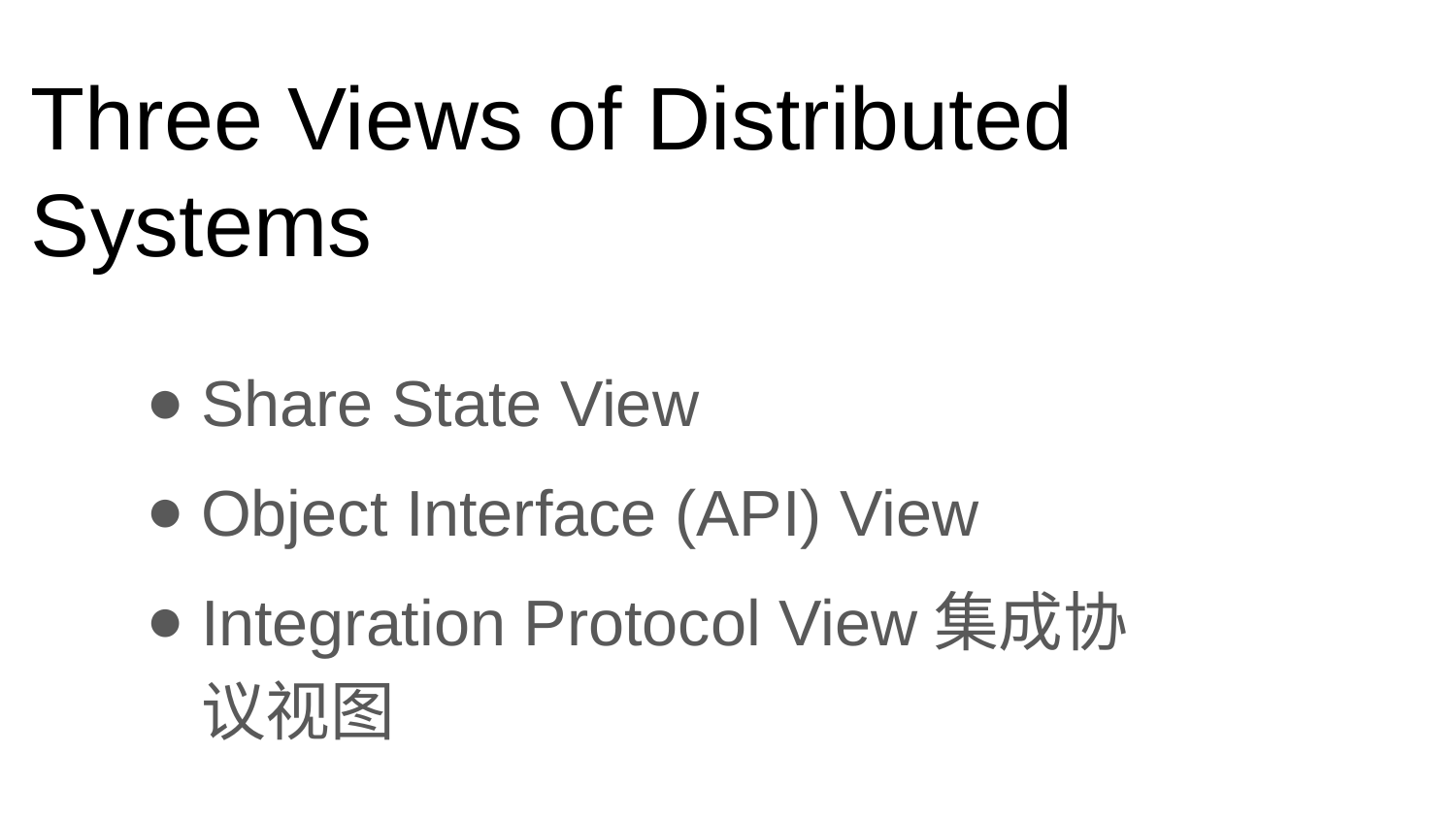

# Three Views of Distributed Systems

Share State View
Object Interface (API) View
Integration Protocol View集成协议视图